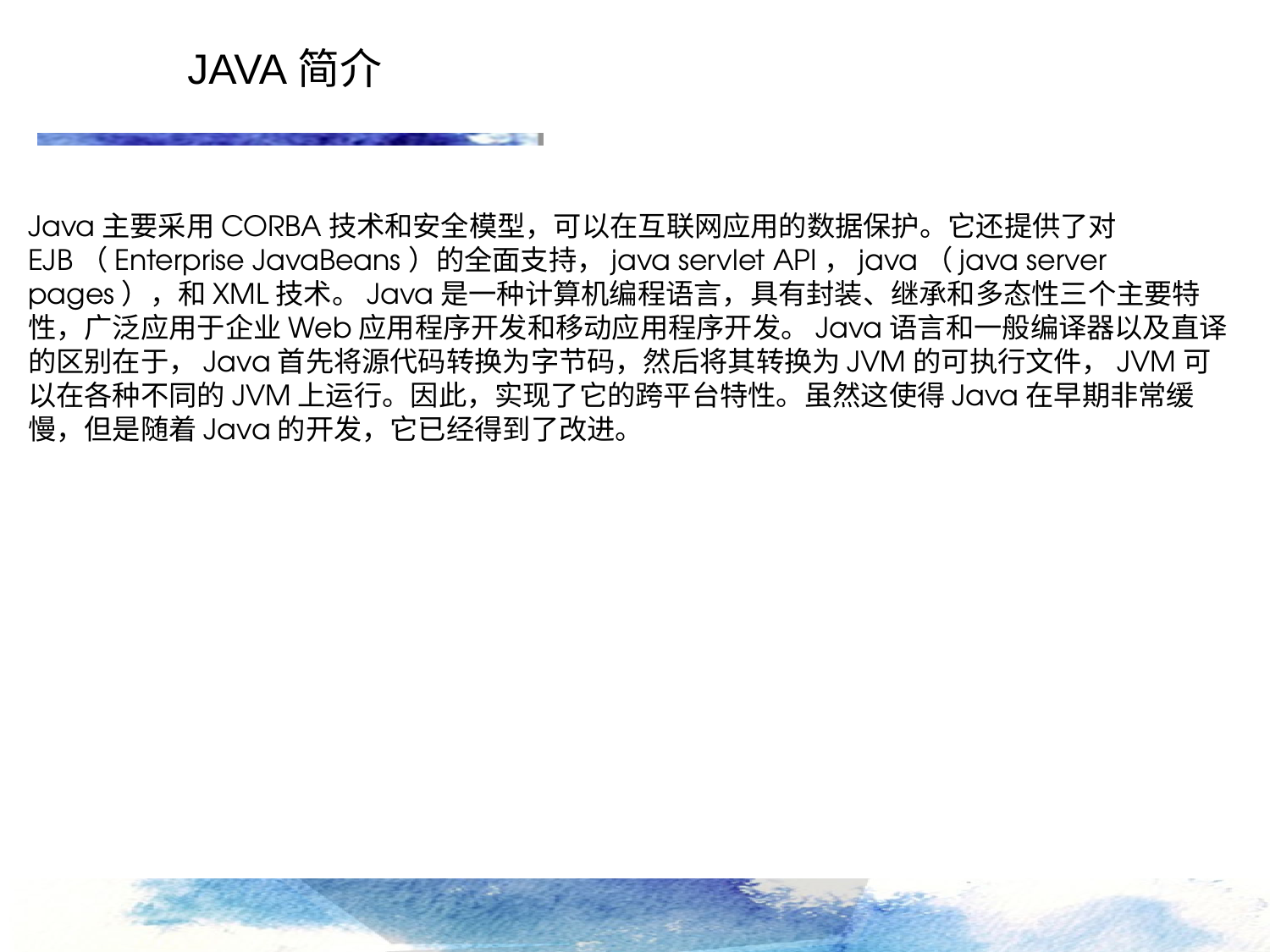

JAVA简介
Java主要采用CORBA技术和安全模型，可以在互联网应用的数据保护。它还提供了对EJB（Enterprise JavaBeans）的全面支持，java servlet API，java（java server pages），和XML技术。Java是一种计算机编程语言，具有封装、继承和多态性三个主要特性，广泛应用于企业Web应用程序开发和移动应用程序开发。Java语言和一般编译器以及直译的区别在于，Java首先将源代码转换为字节码，然后将其转换为JVM的可执行文件，JVM可以在各种不同的JVM上运行。因此，实现了它的跨平台特性。虽然这使得Java在早期非常缓慢，但是随着Java的开发，它已经得到了改进。
点击添加文本
点击添加文本
点击添加文本
点击添加文本